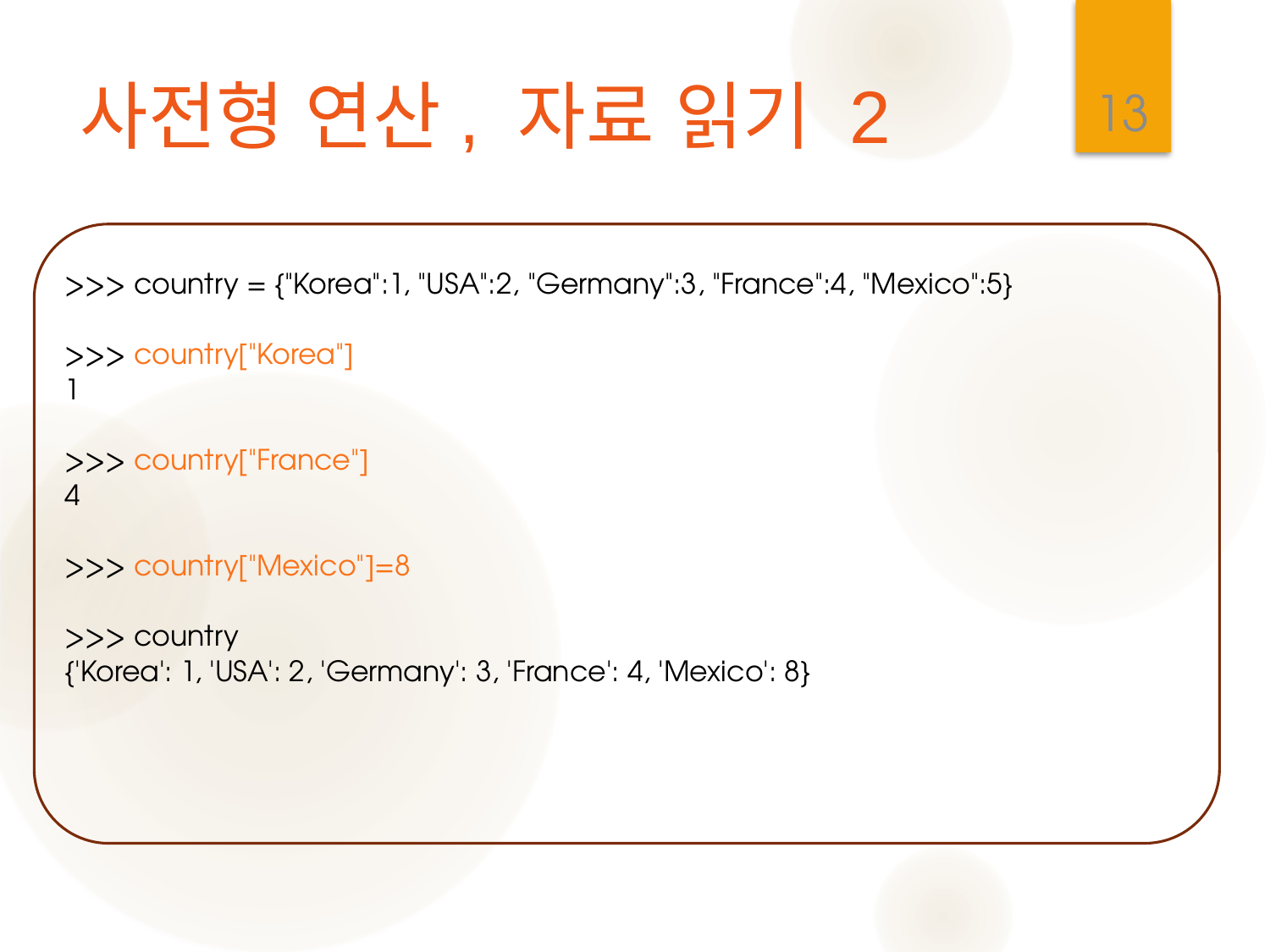

13
# 사전형 연산, 자료 읽기 2

>>> country = {"Korea":1, "USA":2, "Germany":3, "France":4, "Mexico":5}

>>> country["Korea"]
1

>>> country["France"]
4

>>> country["Mexico"]=8

>>> country
{'Korea': 1, 'USA': 2, 'Germany': 3, 'France': 4, 'Mexico': 8}